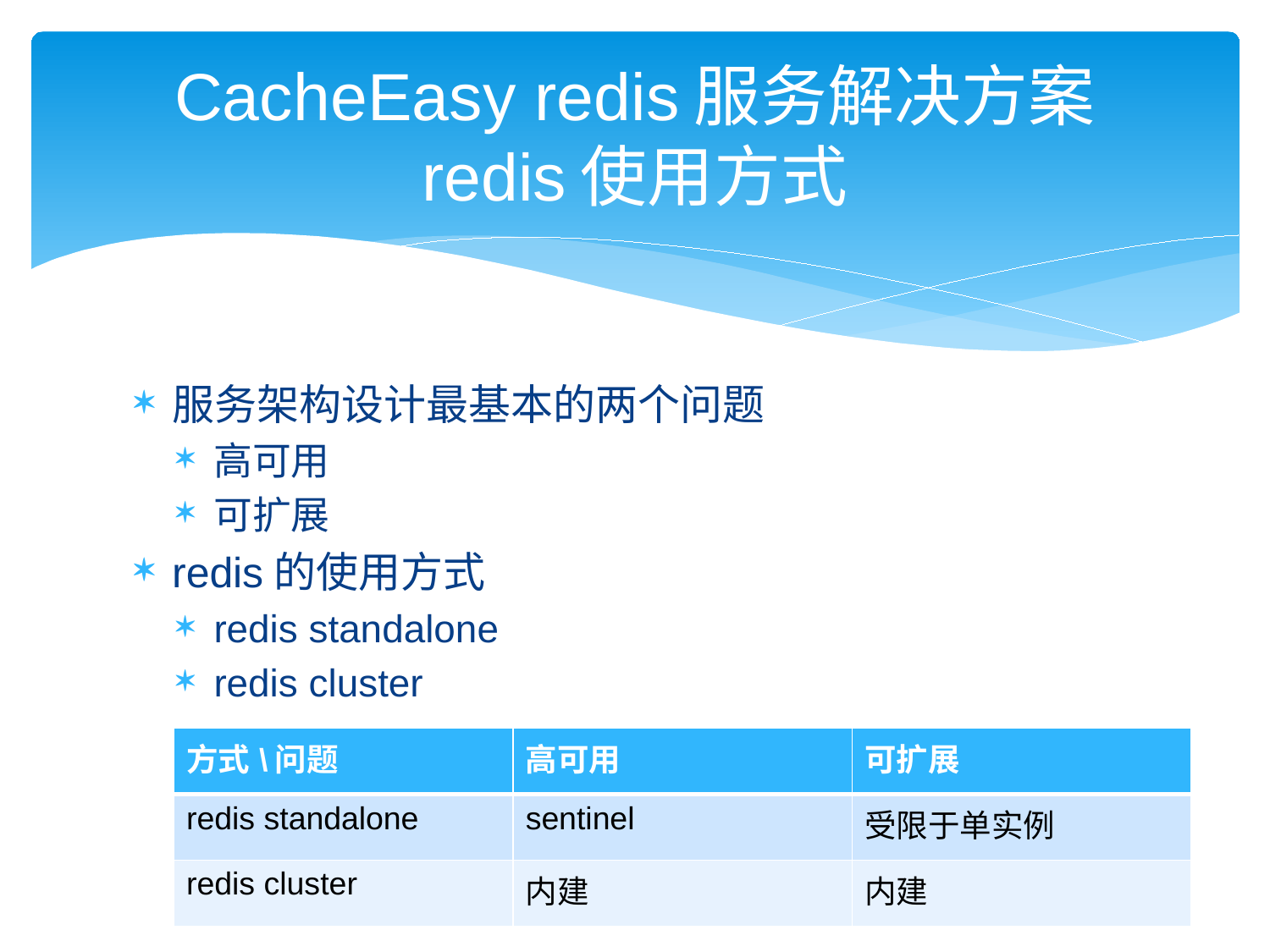

# CacheEasy redis服务解决方案 redis使用方式
服务架构设计最基本的两个问题
高可用
可扩展
redis的使用方式
redis standalone
redis cluster
| 方式\问题 | 高可用 | 可扩展 |
| --- | --- | --- |
| redis standalone | sentinel | 受限于单实例 |
| redis cluster | 内建 | 内建 |